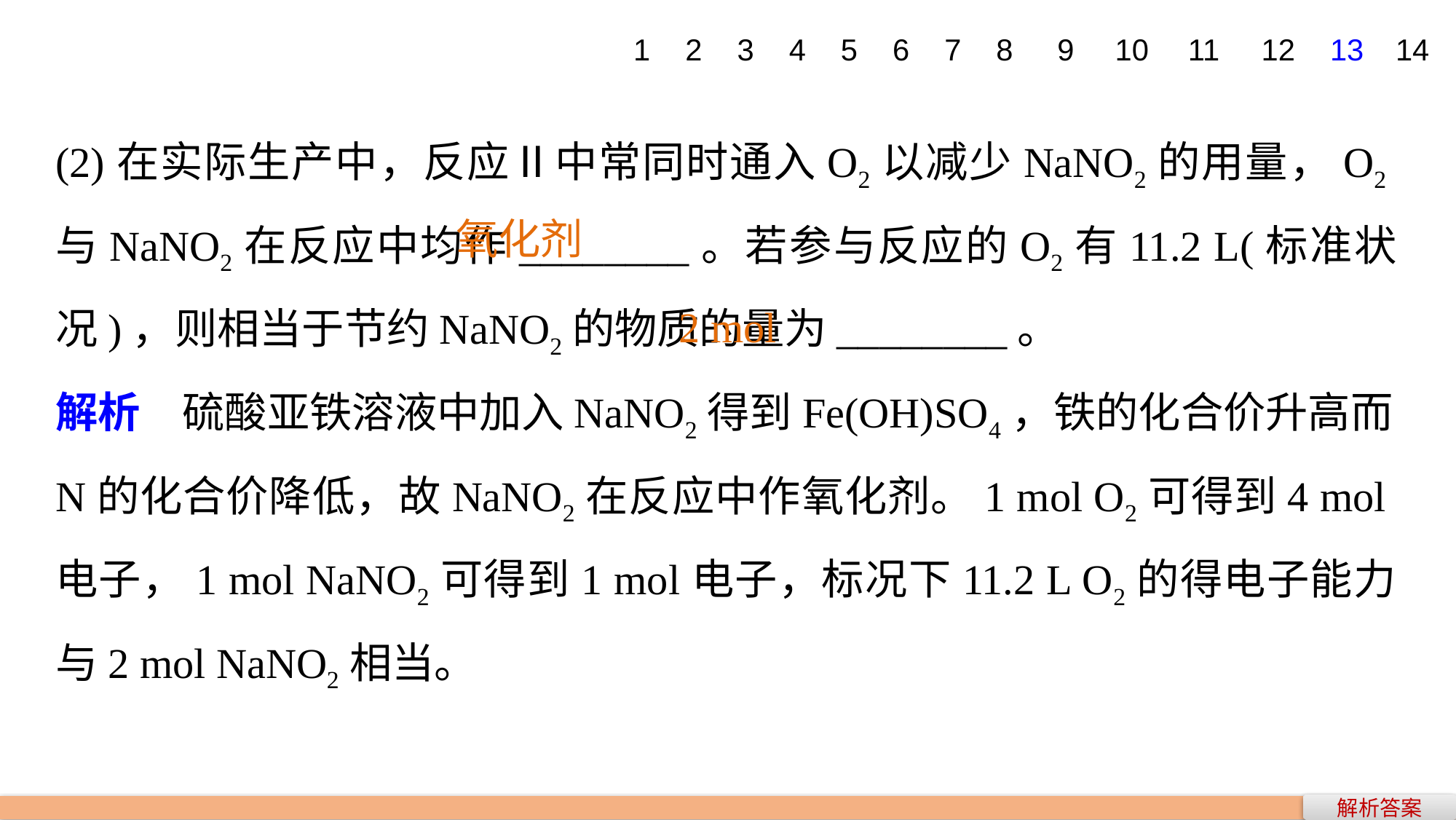

1
2
3
4
5
6
7
8
9
10
11
12
13
14
(2)在实际生产中，反应Ⅱ中常同时通入O2以减少NaNO2的用量，O2与NaNO2在反应中均作________。若参与反应的O2有11.2 L(标准状况)，则相当于节约NaNO2的物质的量为________。
解析　硫酸亚铁溶液中加入NaNO2得到Fe(OH)SO4，铁的化合价升高而N的化合价降低，故NaNO2在反应中作氧化剂。1 mol O2可得到4 mol电子，1 mol NaNO2可得到1 mol电子，标况下11.2 L O2的得电子能力与2 mol NaNO2相当。
氧化剂
2 mol
解析答案